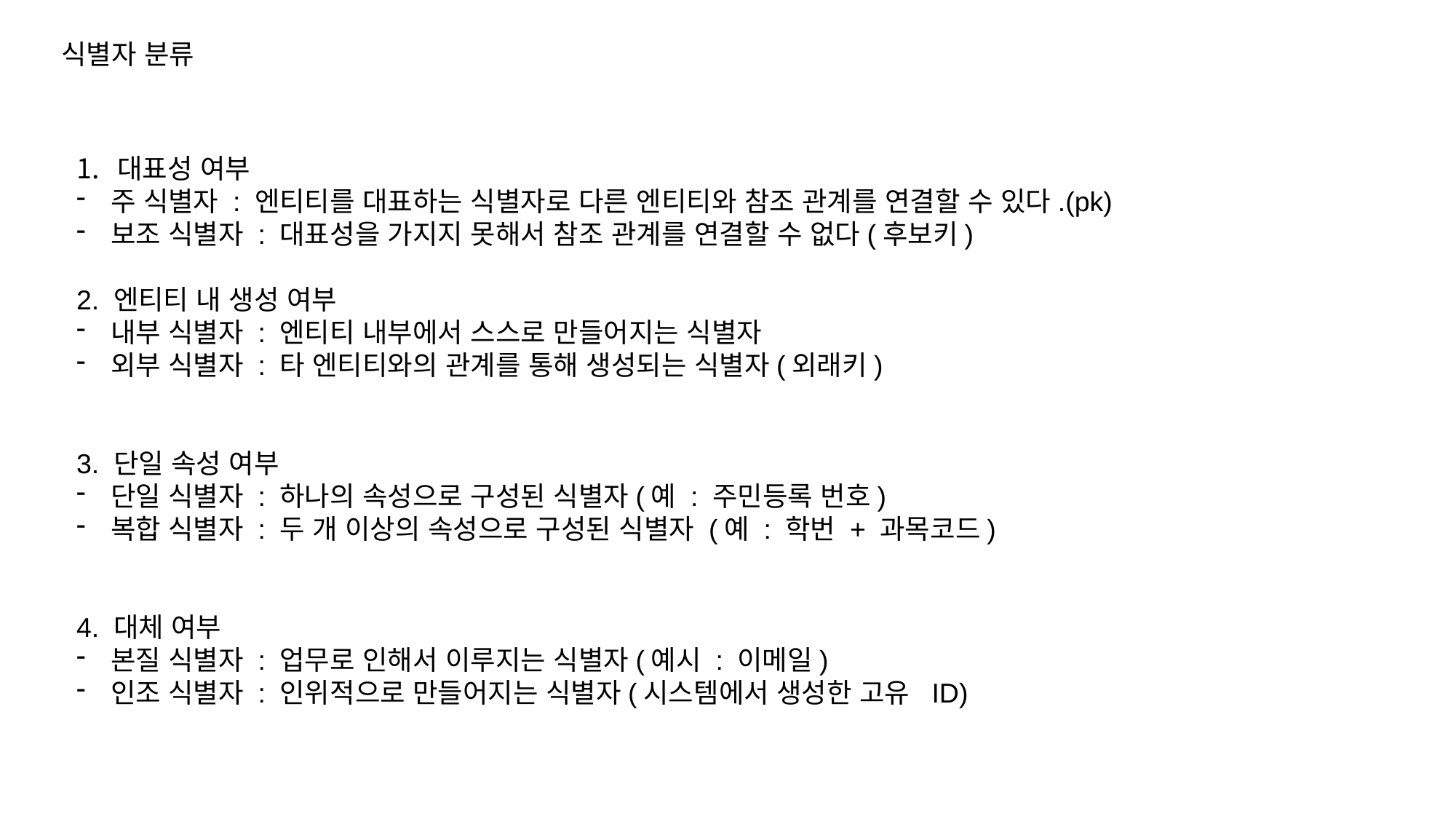

식별자 분류
대표성 여부
주 식별자 : 엔티티를 대표하는 식별자로 다른 엔티티와 참조 관계를 연결할 수 있다.(pk)
보조 식별자 : 대표성을 가지지 못해서 참조 관계를 연결할 수 없다(후보키)

2. 엔티티 내 생성 여부
내부 식별자 : 엔티티 내부에서 스스로 만들어지는 식별자
외부 식별자 : 타 엔티티와의 관계를 통해 생성되는 식별자(외래키)

3. 단일 속성 여부
단일 식별자 : 하나의 속성으로 구성된 식별자(예 : 주민등록 번호)
복합 식별자 : 두 개 이상의 속성으로 구성된 식별자 (예 : 학번 + 과목코드)

4. 대체 여부
본질 식별자 : 업무로 인해서 이루지는 식별자(예시 : 이메일)
인조 식별자 : 인위적으로 만들어지는 식별자(시스템에서 생성한 고유  ID)